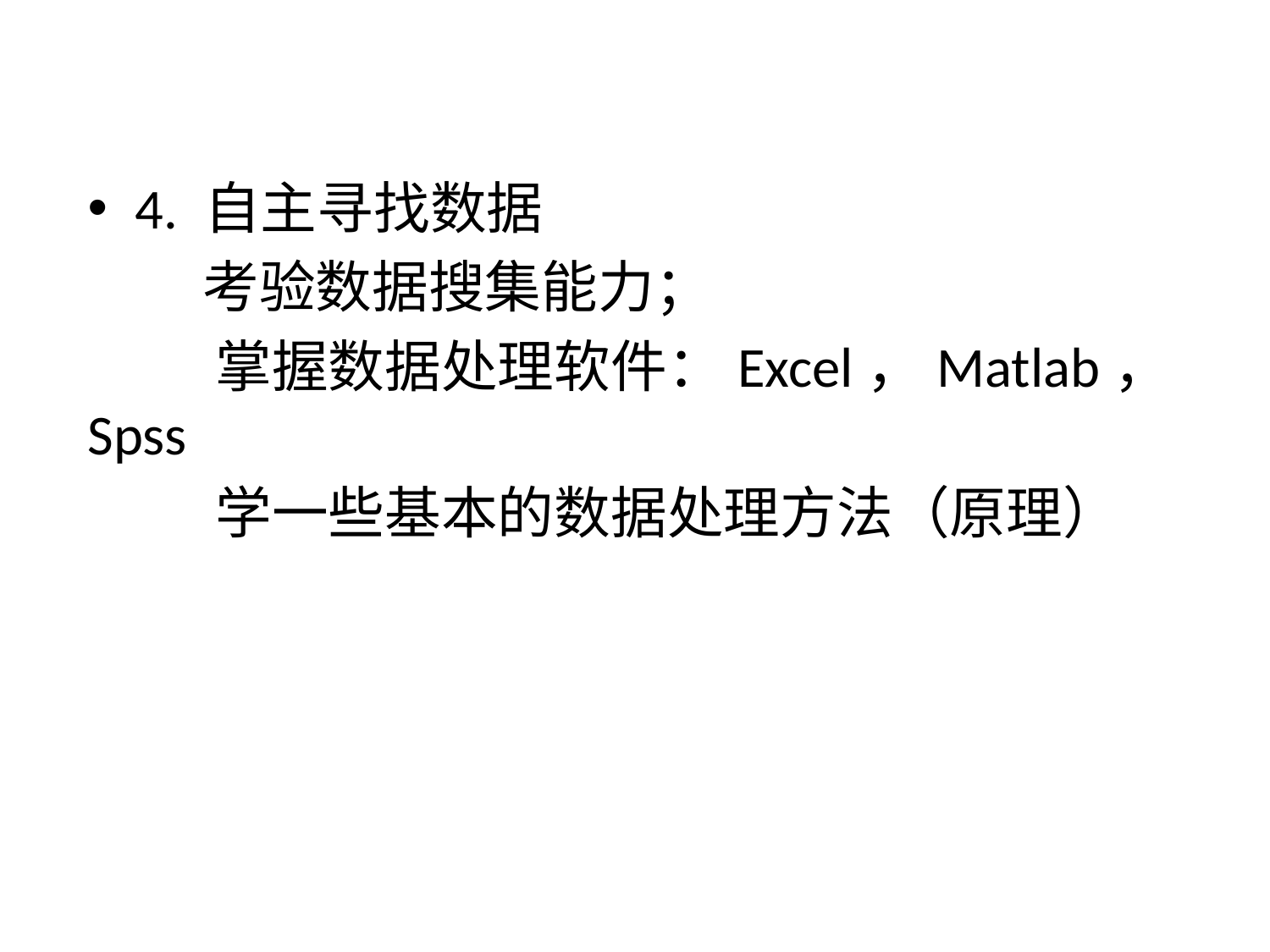

4. 自主寻找数据
        考验数据搜集能力；
         掌握数据处理软件：Excel，Matlab，Spss
         学一些基本的数据处理方法（原理）